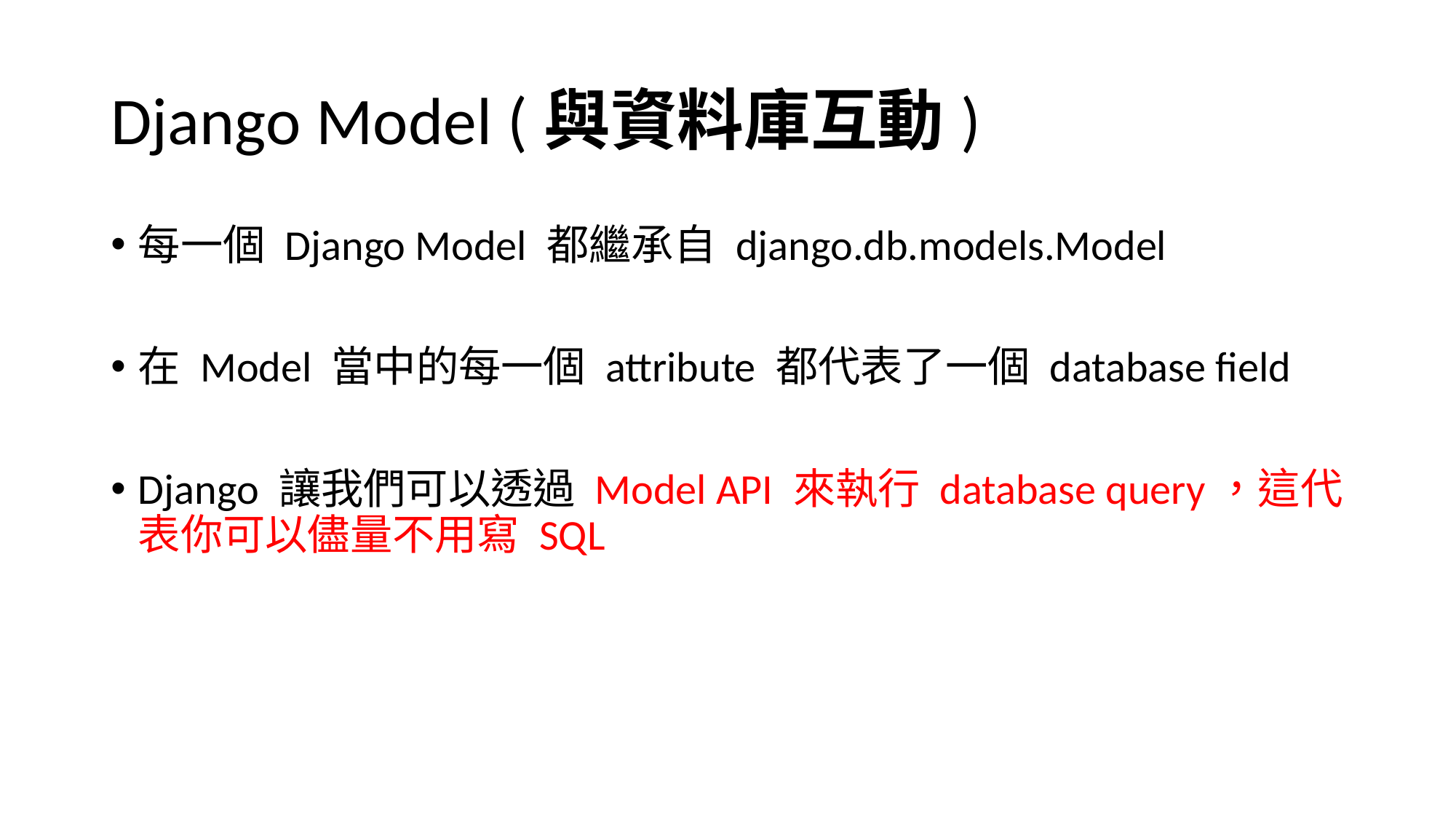

# Django Model (與資料庫互動)
每一個 Django Model 都繼承自 django.db.models.Model

在 Model 當中的每一個 attribute 都代表了一個 database field

Django 讓我們可以透過 Model API 來執行 database query，這代表你可以儘量不用寫 SQL